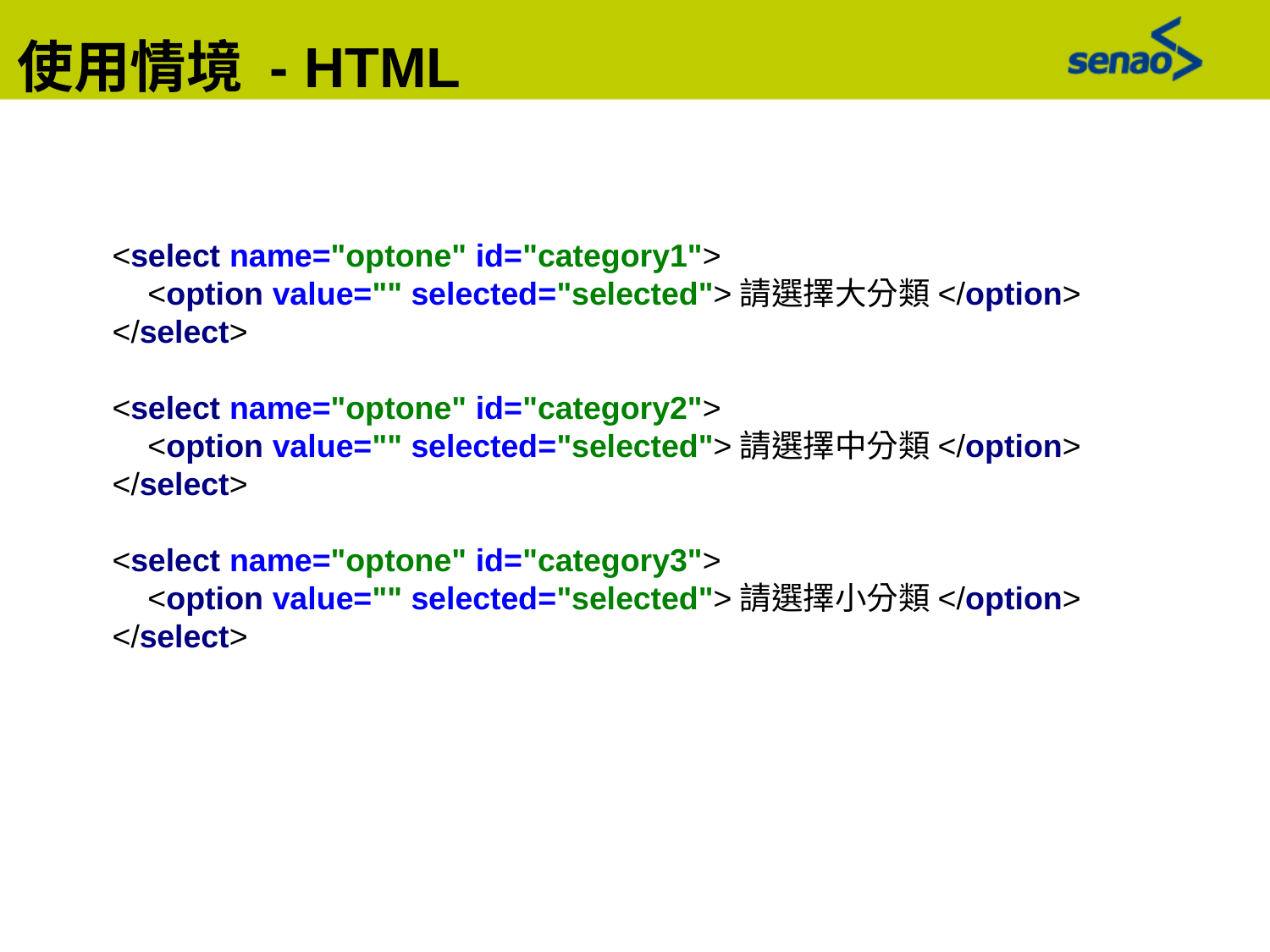

使用情境 - HTML
<select name="optone" id="category1">
    <option value="" selected="selected">請選擇大分類</option>
</select>
<select name="optone" id="category2">
    <option value="" selected="selected">請選擇中分類</option>
</select>
<select name="optone" id="category3">
    <option value="" selected="selected">請選擇小分類</option>
</select>